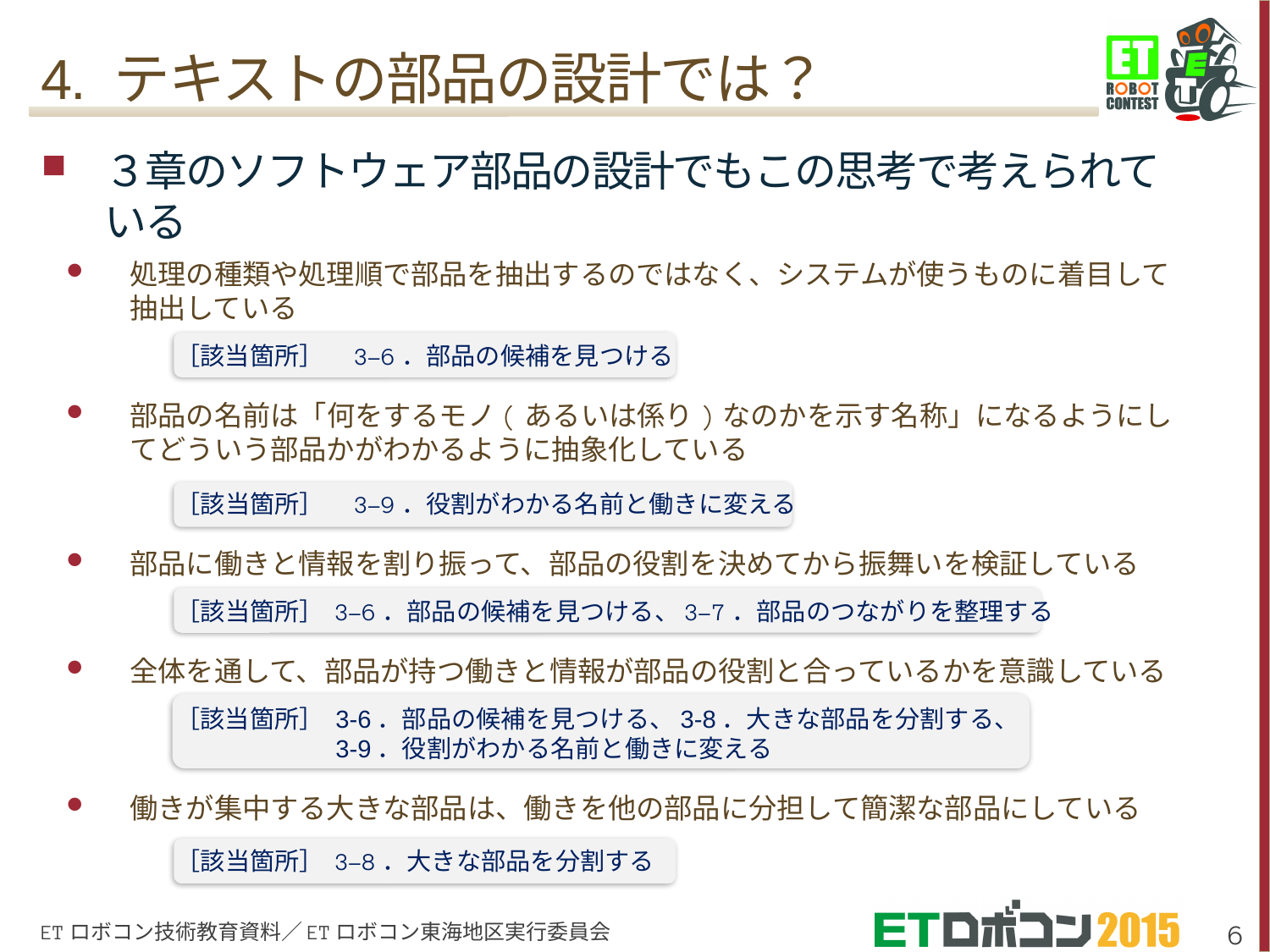

# 4. テキストの部品の設計では？
３章のソフトウェア部品の設計でもこの思考で考えられている
処理の種類や処理順で部品を抽出するのではなく、システムが使うものに着目して抽出している
　　　［該当箇所］　3-6．部品の候補を見つける
部品の名前は「何をするモノ(あるいは係り)なのかを示す名称」になるようにしてどういう部品かがわかるように抽象化している
　　　［該当箇所］　3-9．役割がわかる名前と働きに変える
部品に働きと情報を割り振って、部品の役割を決めてから振舞いを検証している
　　　［該当箇所］ 3-6．部品の候補を見つける、3-7．部品のつながりを整理する
全体を通して、部品が持つ働きと情報が部品の役割と合っているかを意識している
　　　［該当箇所］ 3-6．部品の候補を見つける、3-8．大きな部品を分割する、
　　　　　　　　　 3-9．役割がわかる名前と働きに変える
働きが集中する大きな部品は、働きを他の部品に分担して簡潔な部品にしている
　　　［該当箇所］ 3-8．大きな部品を分割する

ETロボコン技術教育資料／ETロボコン東海地区実行委員会
6